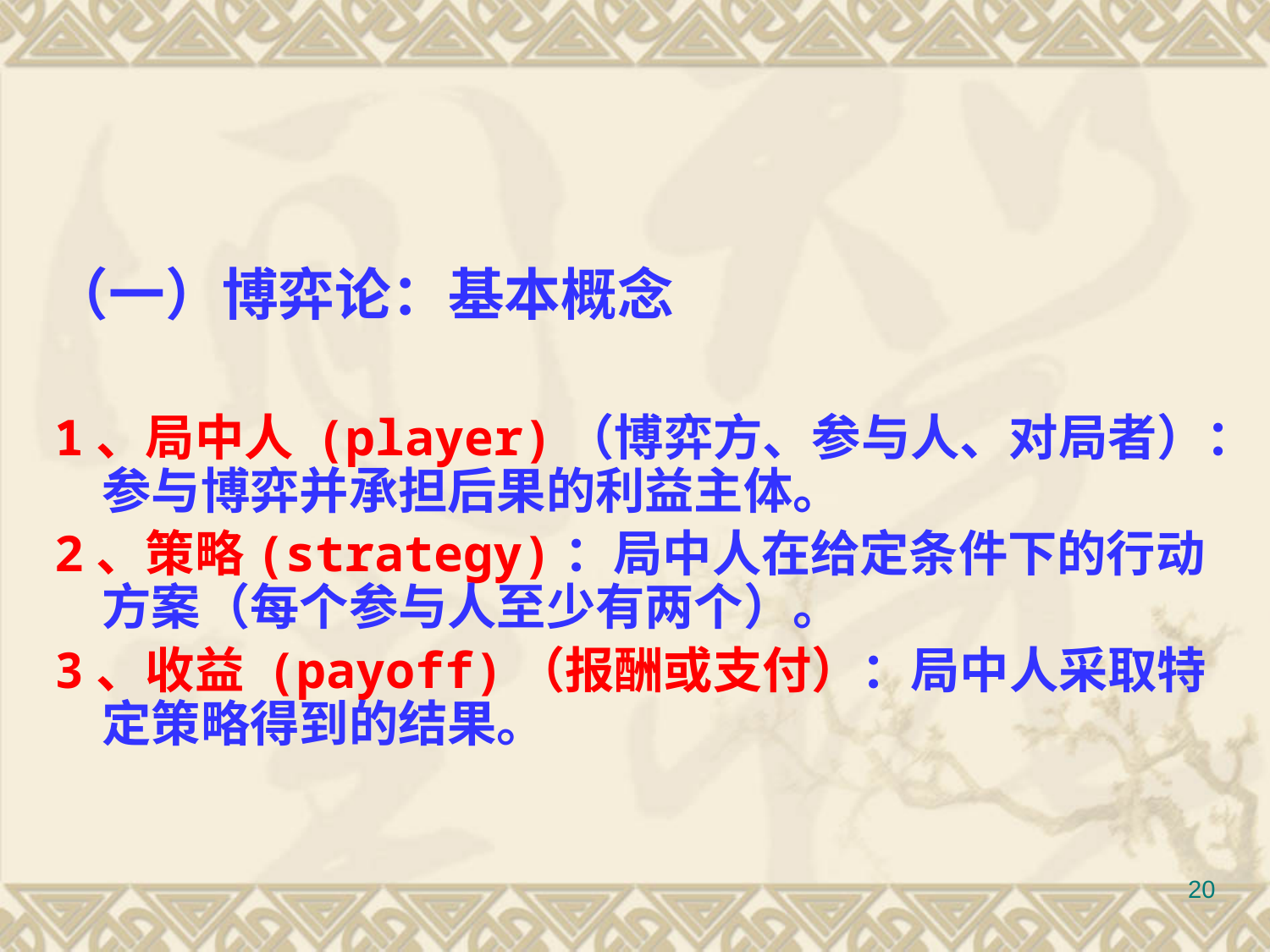

# （一）博弈论：基本概念
1、局中人 (player)（博弈方、参与人、对局者）：参与博弈并承担后果的利益主体。
2、策略(strategy)：局中人在给定条件下的行动方案（每个参与人至少有两个）。
3、收益 (payoff)（报酬或支付）：局中人采取特定策略得到的结果。

20